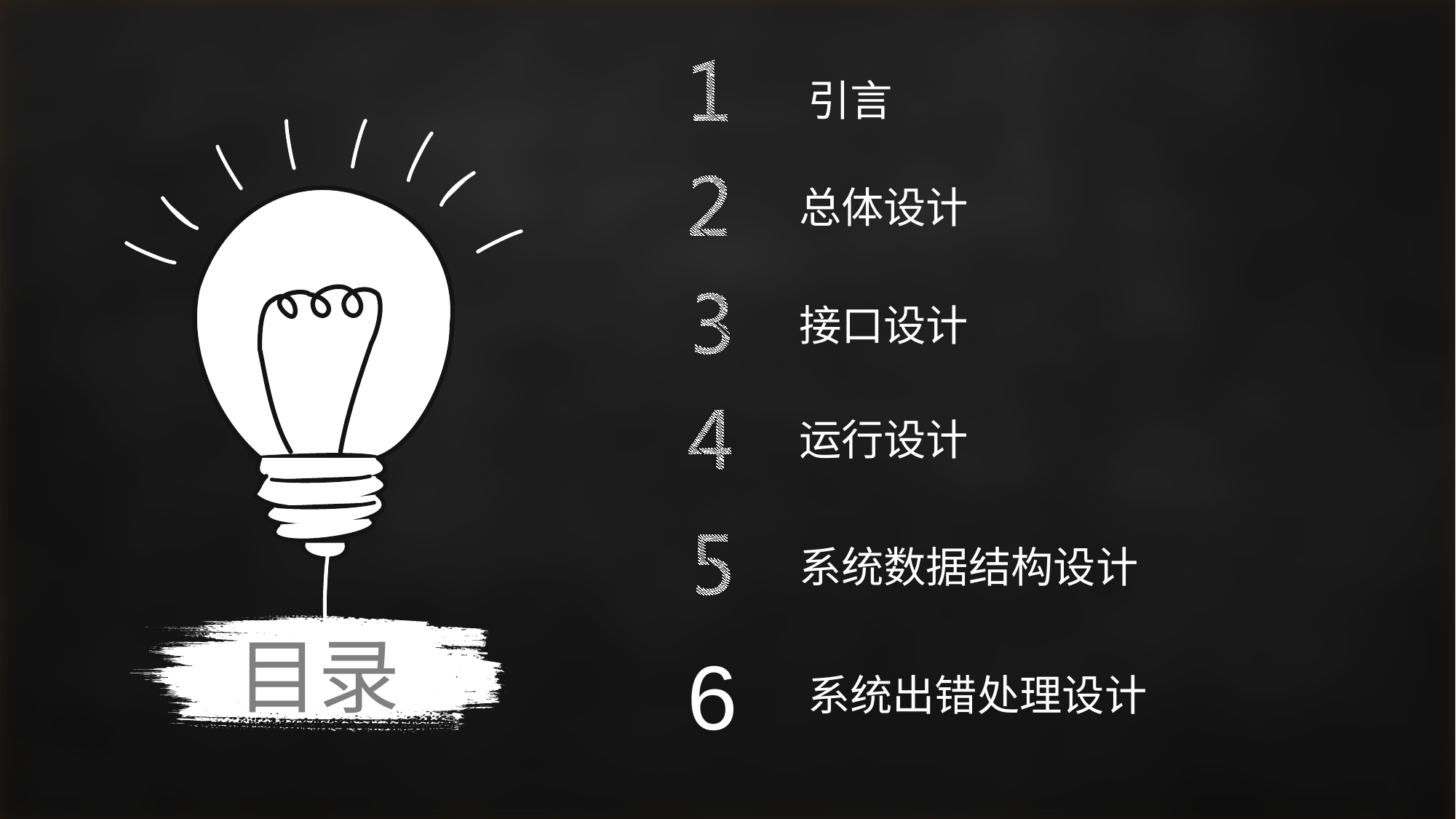

引言

总体设计

接口设计

运行设计

系统数据结构设计

目录
6
系统出错处理设计